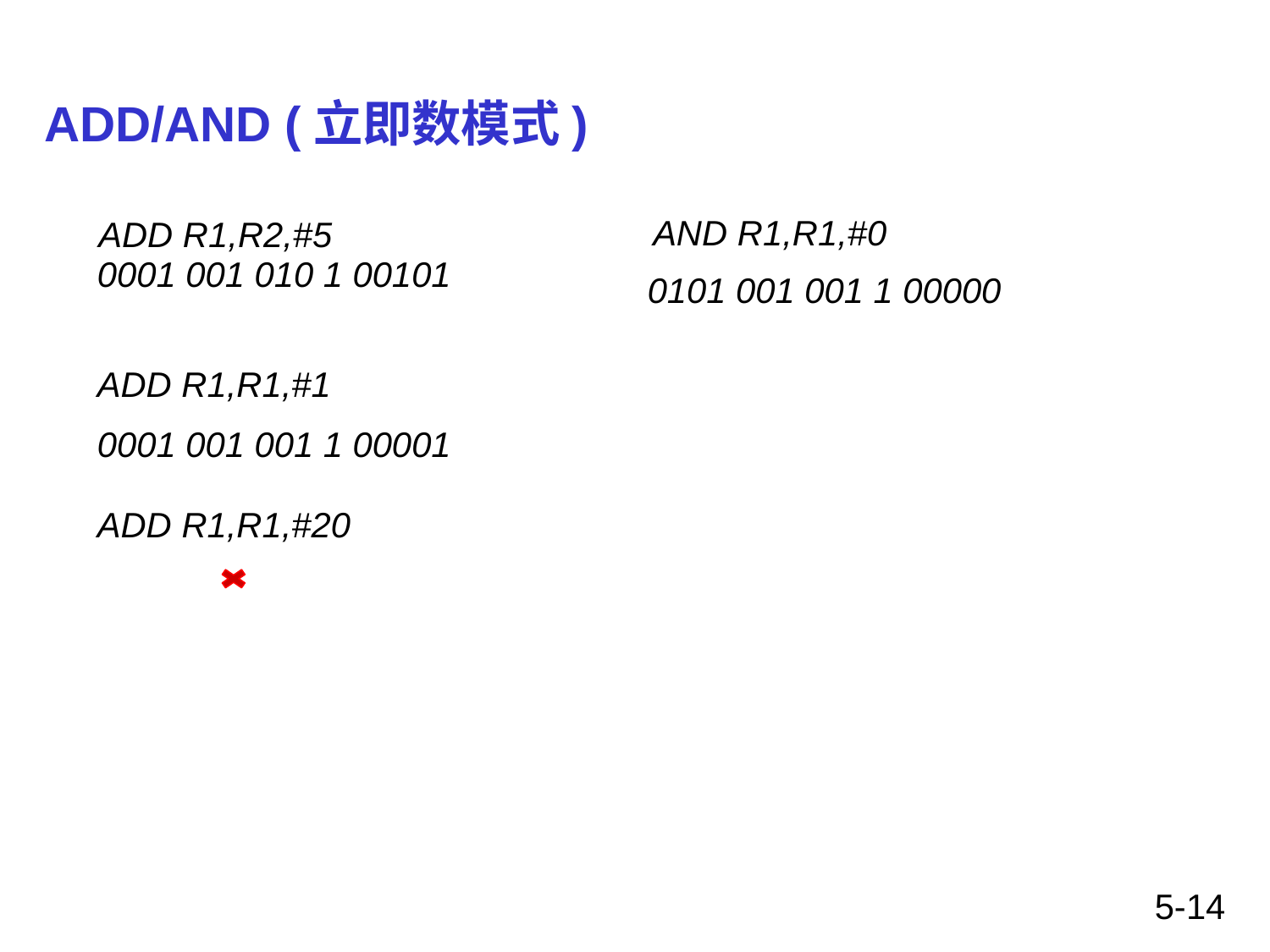

# ADD/AND (立即数模式)
AND R1,R1,#0
ADD R1,R2,#5
0001 001 010 1 00101
0101 001 001 1 00000
ADD R1,R1,#1
0001 001 001 1 00001
ADD R1,R1,#20

5-14